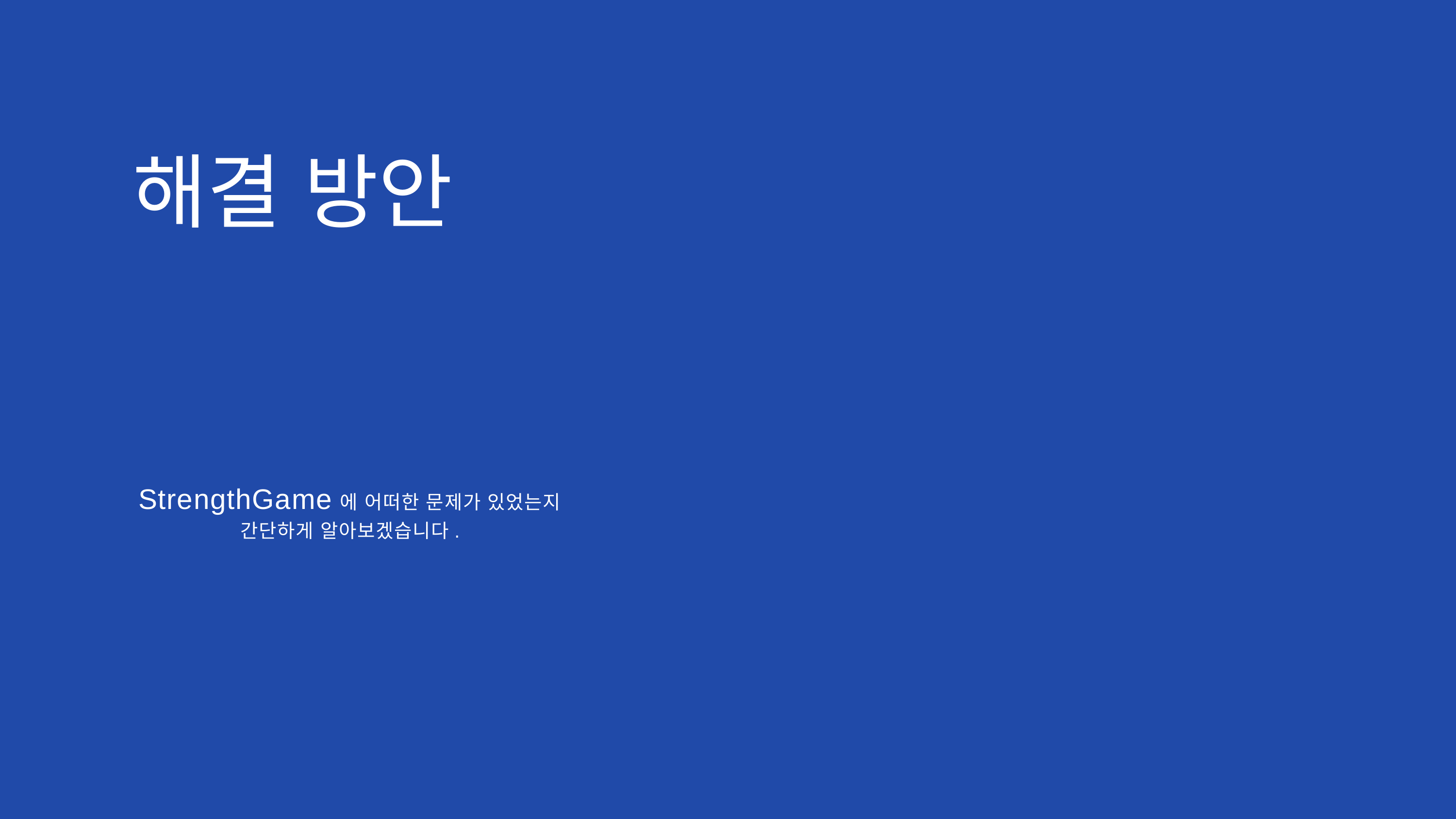

해결 방안

StrengthGame에 어떠한 문제가 있었는지 간단하게 알아보겠습니다.